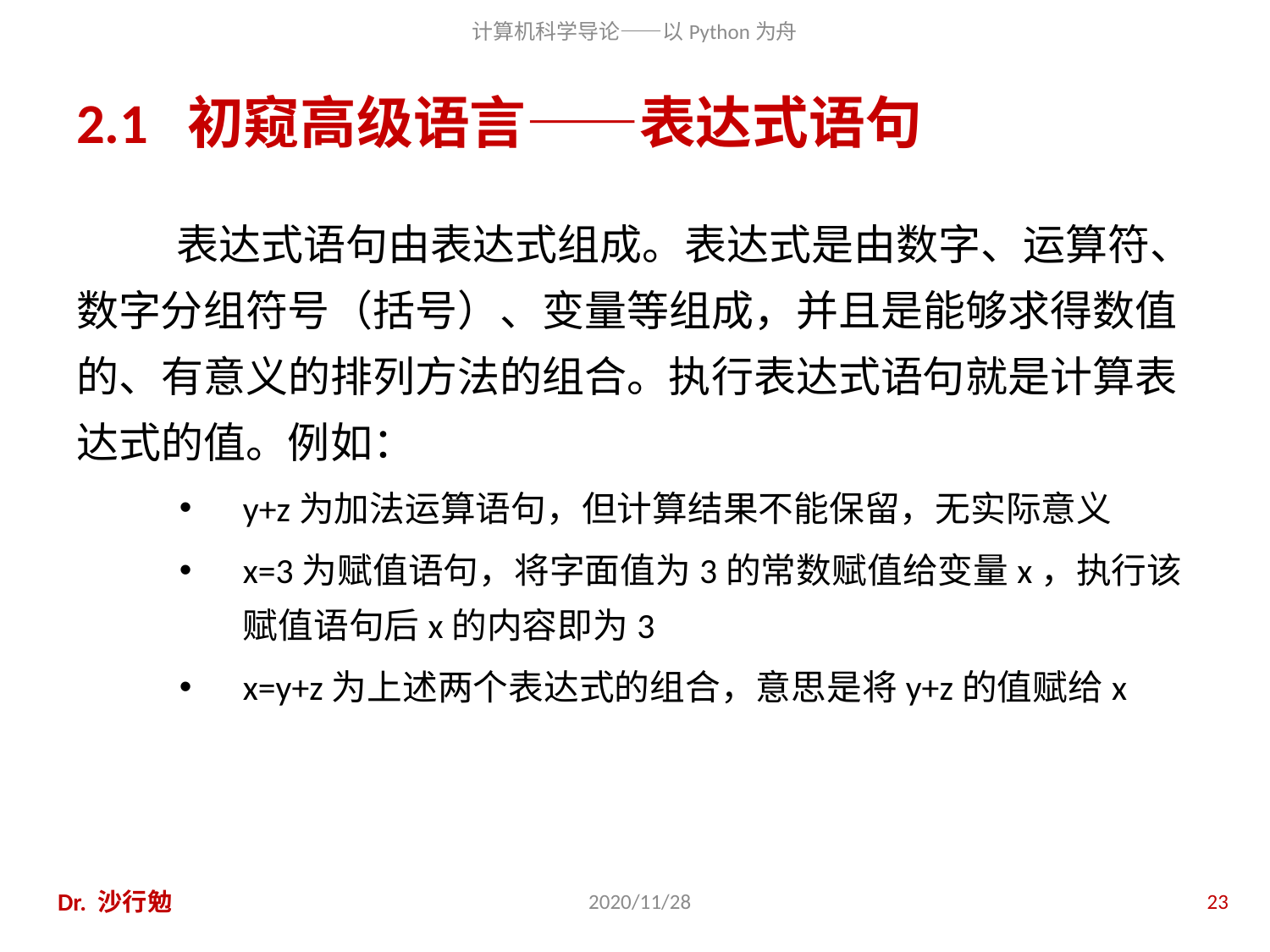

# 2.1  初窥高级语言——表达式语句
表达式语句由表达式组成。表达式是由数字、运算符、数字分组符号（括号）、变量等组成，并且是能够求得数值的、有意义的排列方法的组合。执行表达式语句就是计算表达式的值。例如：
y+z为加法运算语句，但计算结果不能保留，无实际意义
x=3为赋值语句，将字面值为3的常数赋值给变量x，执行该赋值语句后x的内容即为3
x=y+z为上述两个表达式的组合，意思是将y+z的值赋给x

Dr. 沙行勉
2020/11/28
23